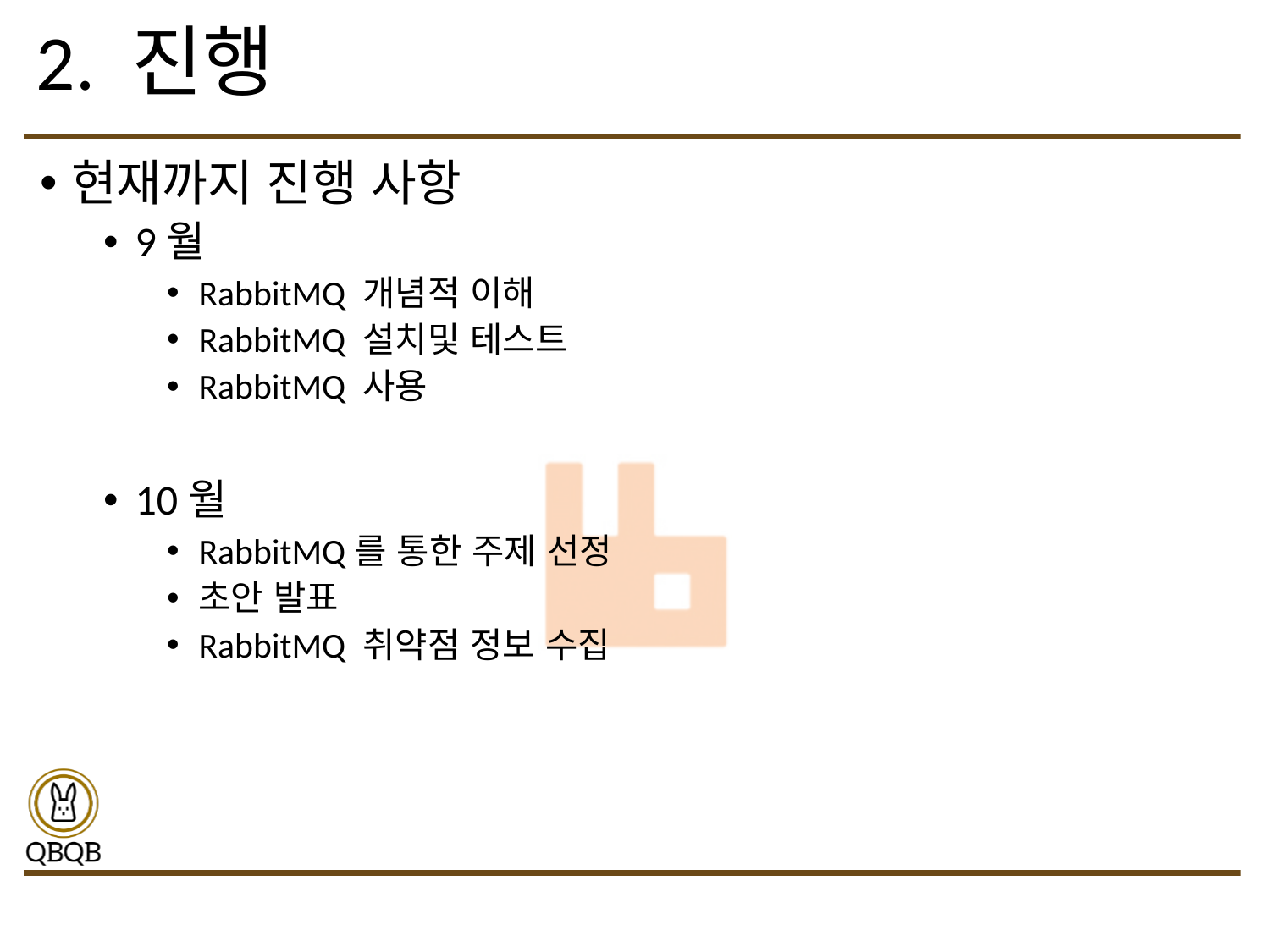

# 2. 진행
현재까지 진행 사항
9월
RabbitMQ 개념적 이해
RabbitMQ 설치및 테스트
RabbitMQ 사용

10월
RabbitMQ를 통한 주제 선정
초안 발표
RabbitMQ 취약점 정보 수집